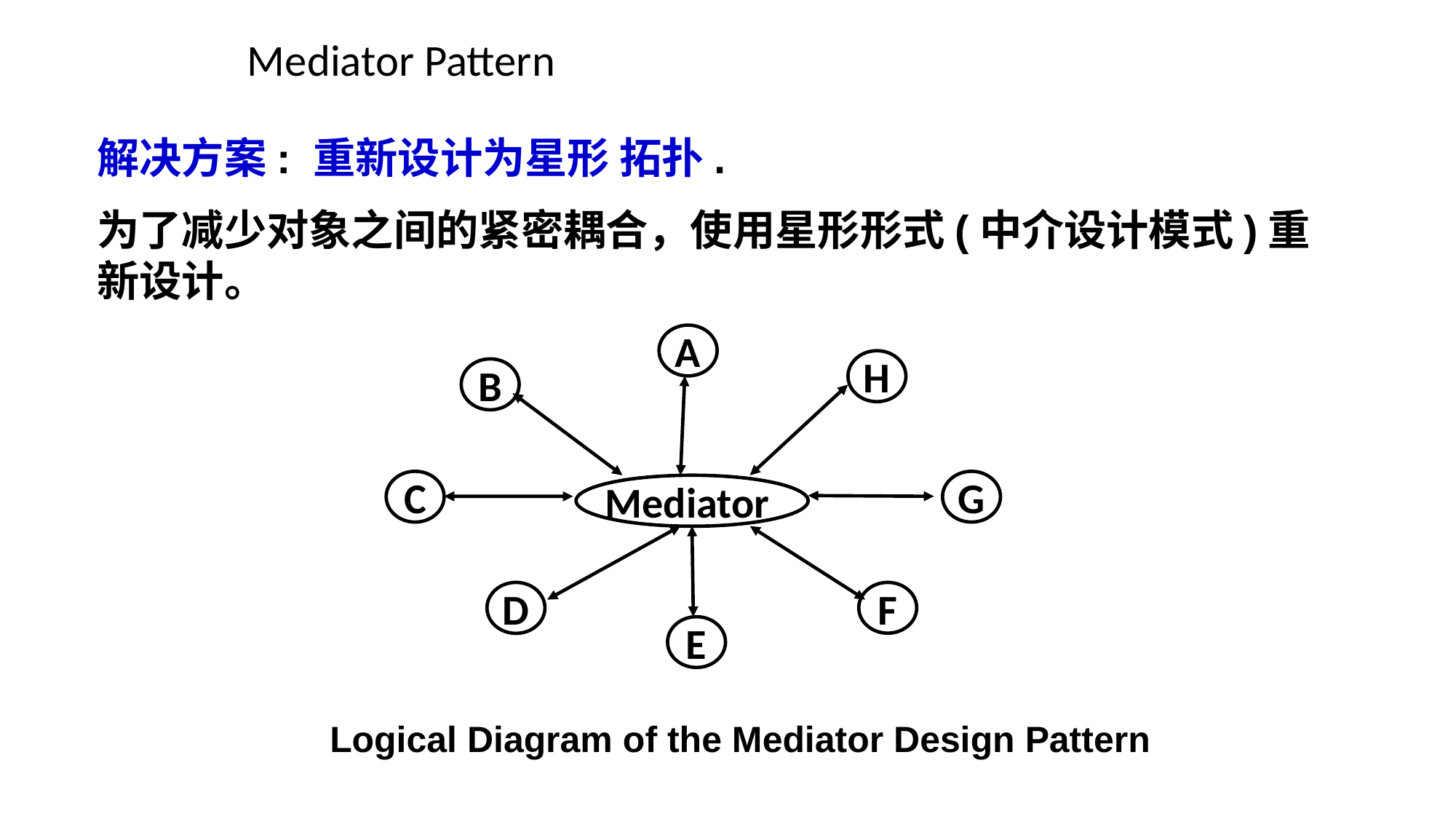

# Mediator Pattern
解决方案: 重新设计为星形 拓扑.
为了减少对象之间的紧密耦合，使用星形形式(中介设计模式)重新设计。
A
H
B

C
G
Mediator

D
F
E
Logical Diagram of the Mediator Design Pattern